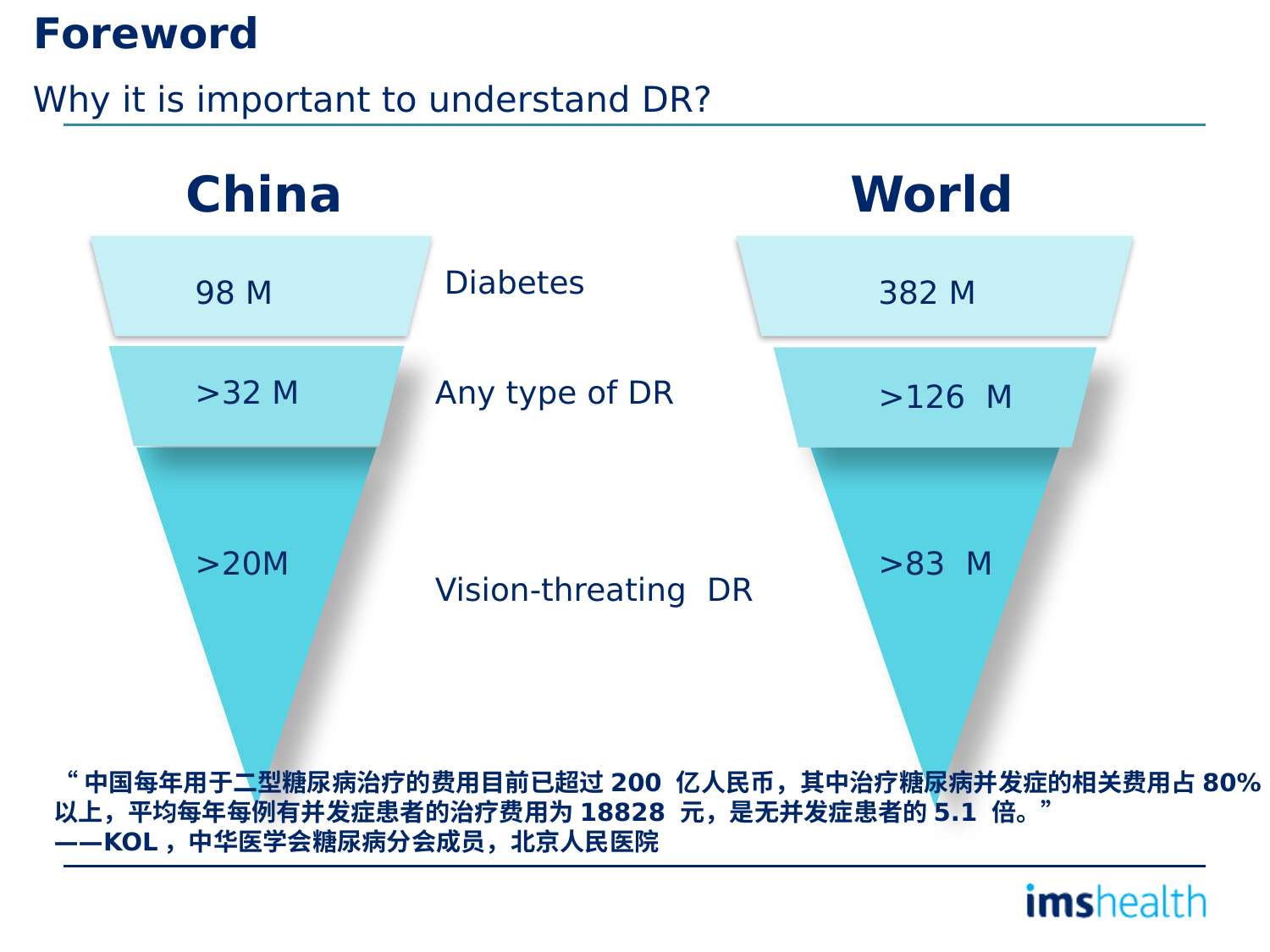

Foreword
 Why it is important to understand DR?
China
World

Diabetes
98 M
382 M

>32 M
Any type of DR
>126  M

>20M
>83  M
Vision-threating  DR
“中国每年用于二型糖尿病治疗的费用目前已超过200 亿人民币，其中治疗糖尿病并发症的相关费用占80% 以上，平均每年每例有并发症患者的治疗费用为18828 元，是无并发症患者的5.1 倍。”
——KOL，中华医学会糖尿病分会成员，北京人民医院